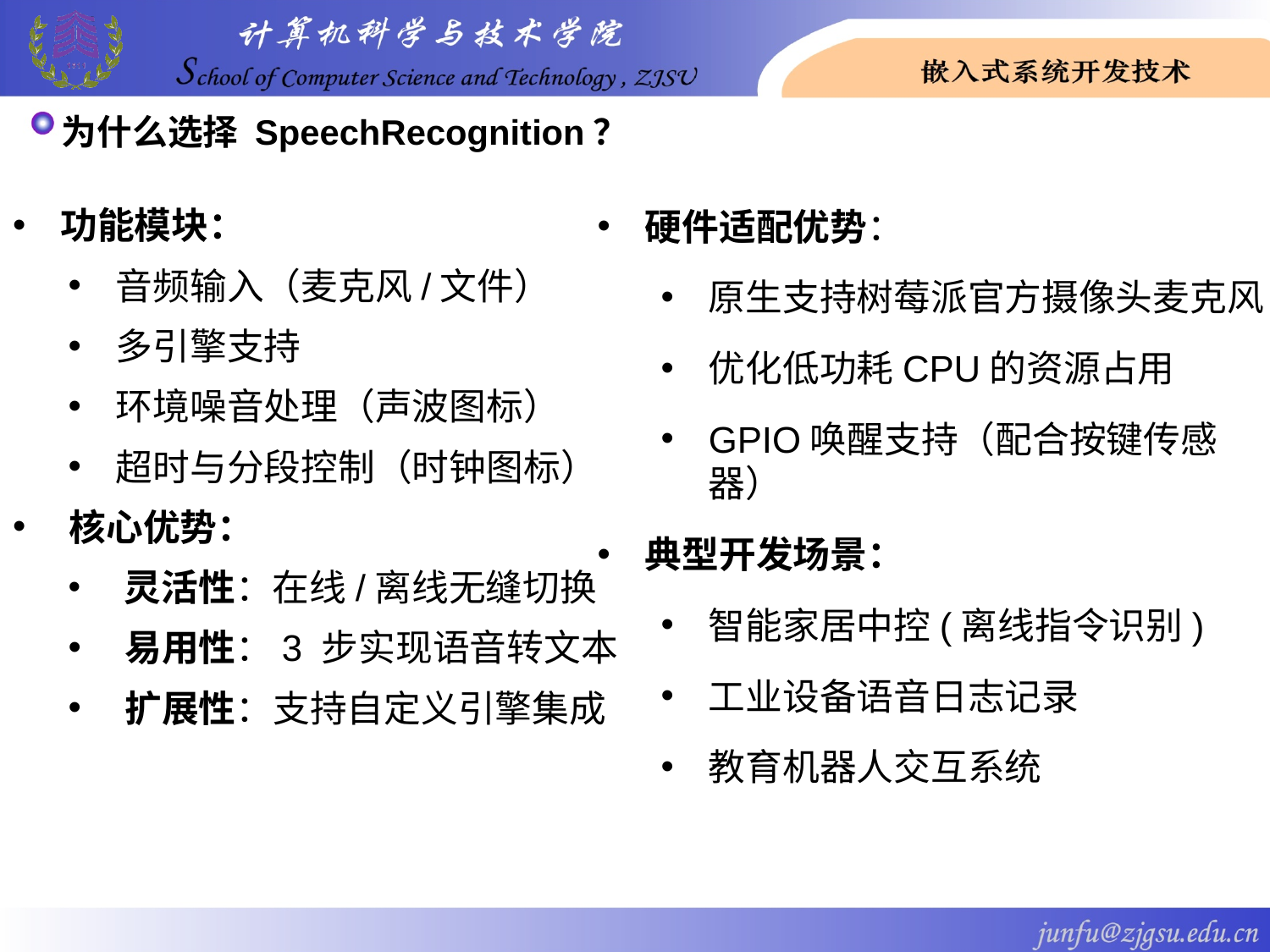

# 为什么选择 SpeechRecognition？
功能模块​​：
音频输入（麦克风/文件）
多引擎支持
环境噪音处理（声波图标）
超时与分段控制（时钟图标）
​​核心优势​​：
​​灵活性​​：在线/离线无缝切换
​​易用性​​：3 步实现语音转文本
​​扩展性​​：支持自定义引擎集成

硬件适配优势：
原生支持树莓派官方摄像头麦克风
优化低功耗CPU的资源占用
GPIO唤醒支持（配合按键传感器）
典型开发场景：
智能家居中控(离线指令识别)
工业设备语音日志记录
教育机器人交互系统